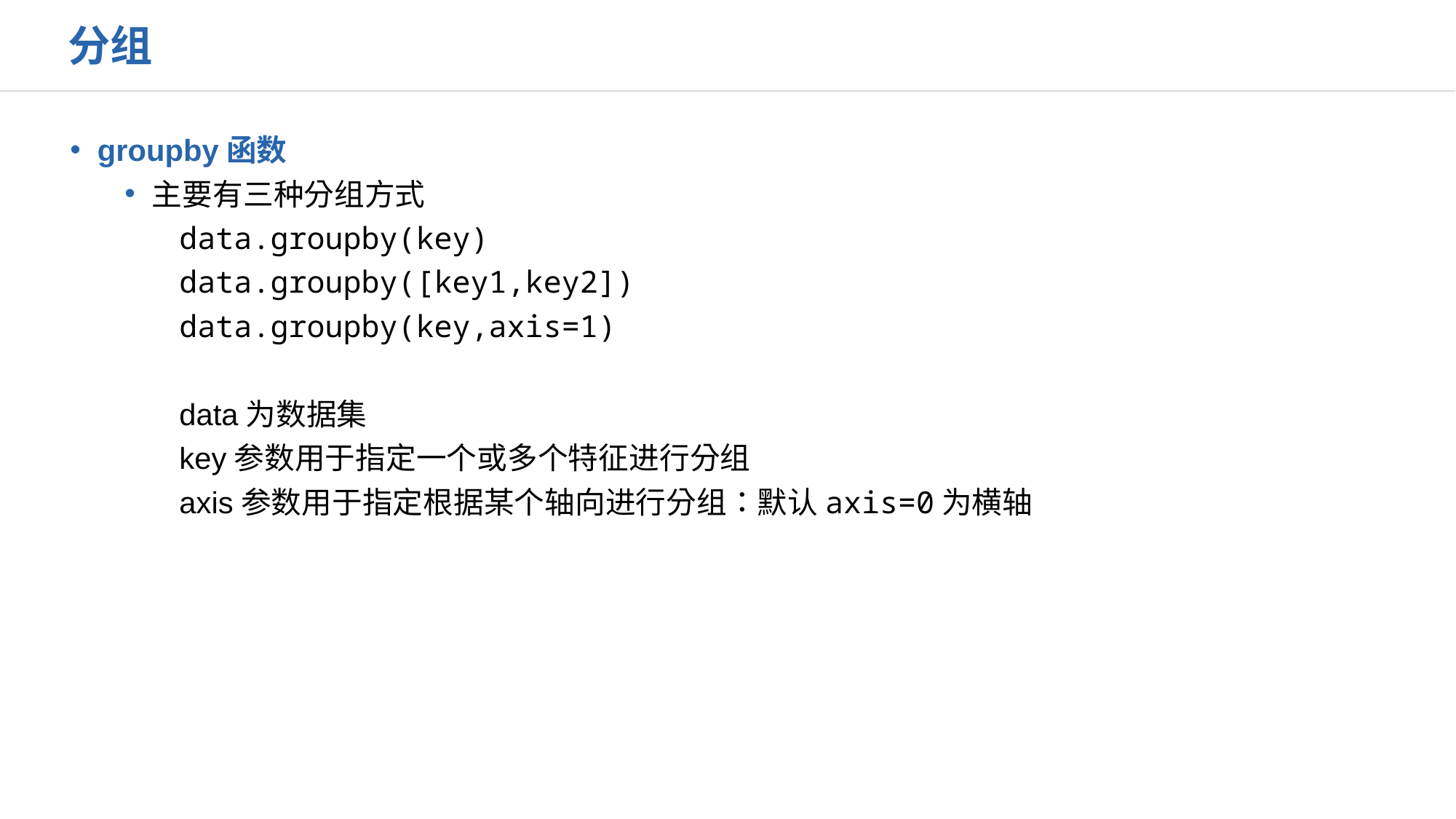

分组
groupby函数
主要有三种分组方式
data.groupby(key)
data.groupby([key1,key2])
data.groupby(key,axis=1)

data为数据集
key参数用于指定一个或多个特征进行分组
axis参数用于指定根据某个轴向进行分组：默认axis=0为横轴